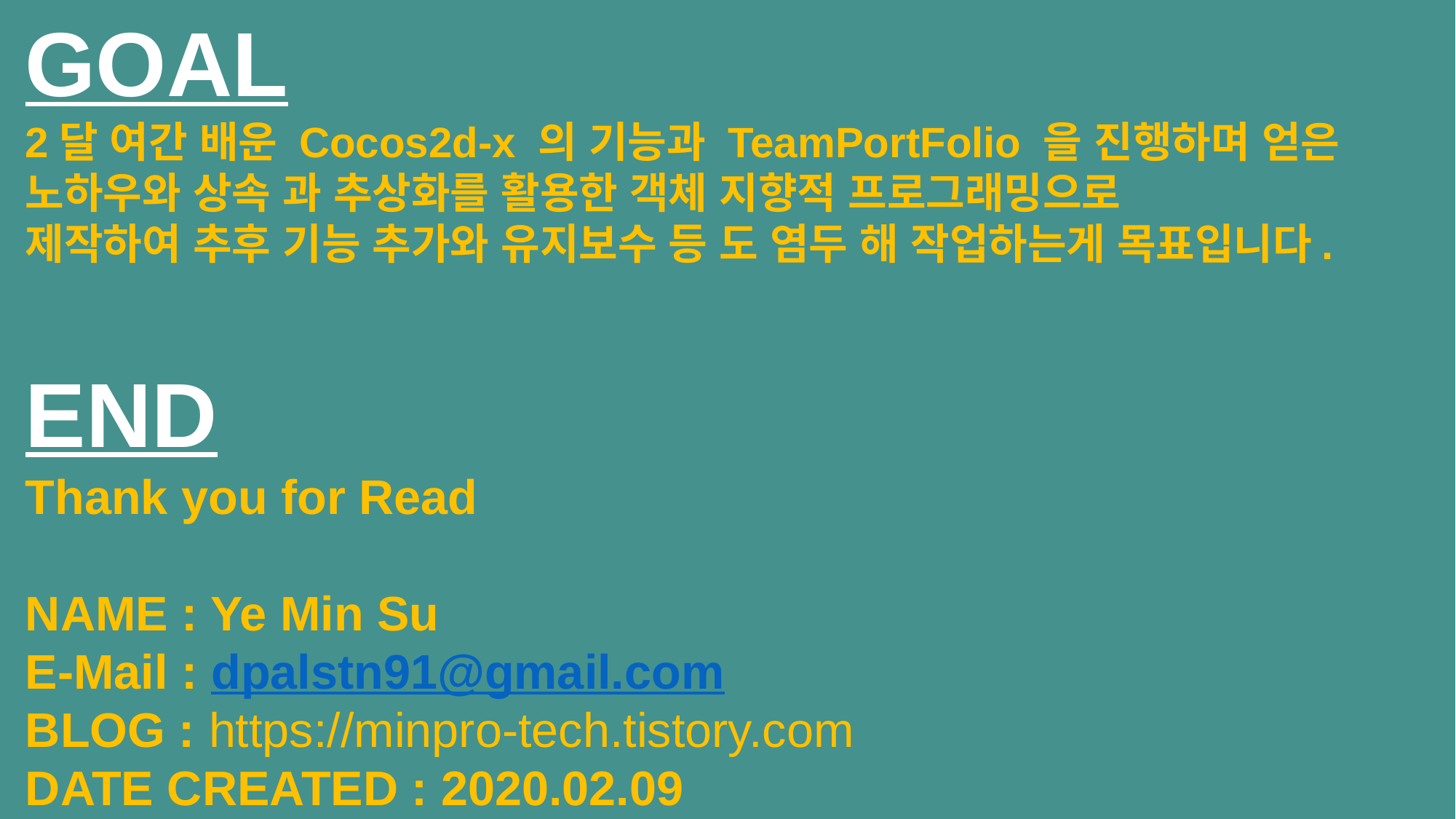

GOAL
2달 여간 배운 Cocos2d-x 의 기능과 TeamPortFolio 을 진행하며 얻은
노하우와 상속 과 추상화를 활용한 객체 지향적 프로그래밍으로
제작하여 추후 기능 추가와 유지보수 등 도 염두 해 작업하는게 목표입니다.
END
Thank you for Read

NAME : Ye Min Su
E-Mail : dpalstn91@gmail.com
BLOG : https://minpro-tech.tistory.com
DATE CREATED : 2020.02.09